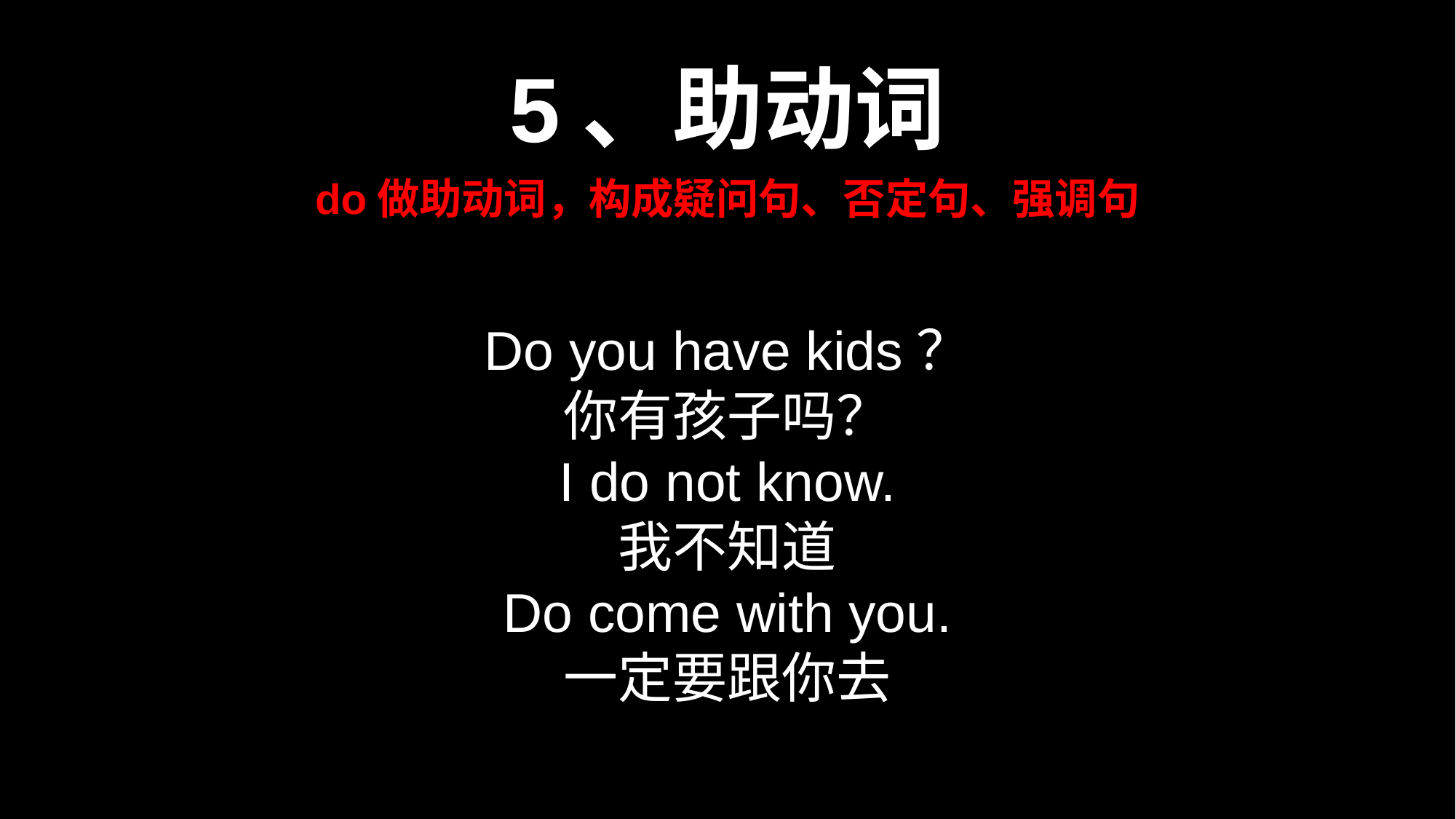

5、助动词
do做助动词，构成疑问句、否定句、强调句
Do you have kids？
你有孩子吗？
I do not know.
我不知道
Do come with you.
一定要跟你去